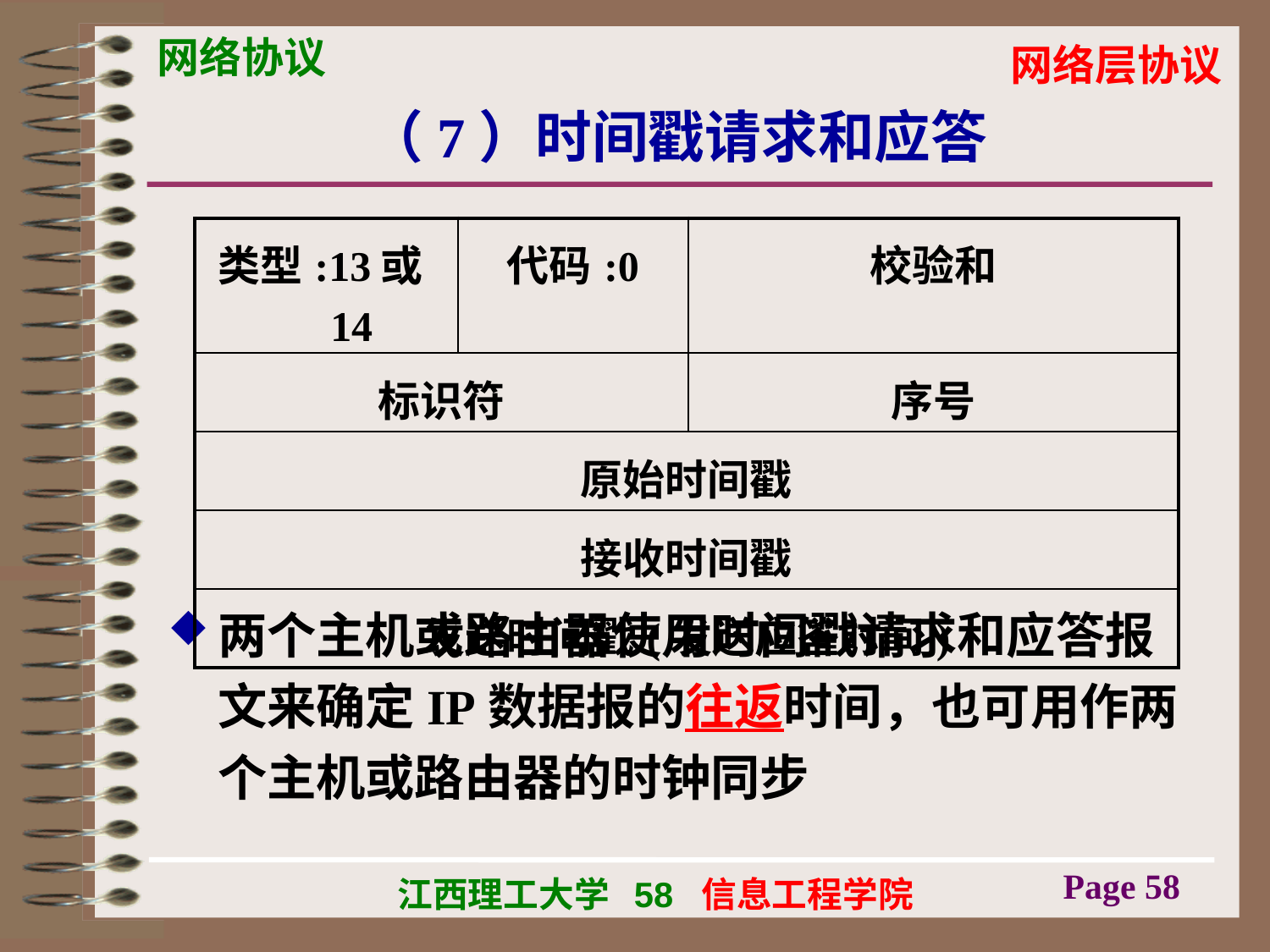

# （7）时间戳请求和应答
| 类型:13或14 | 代码:0 | 校验和 |
| --- | --- | --- |
| 标识符 |  | 序号 |
| 原始时间戳 |  |  |
| 接收时间戳 |  |  |
| 发送时间戳(发送应答时间) |  |  |
两个主机或路由器使用时间戳请求和应答报文来确定IP数据报的往返时间，也可用作两个主机或路由器的时钟同步
Page 58